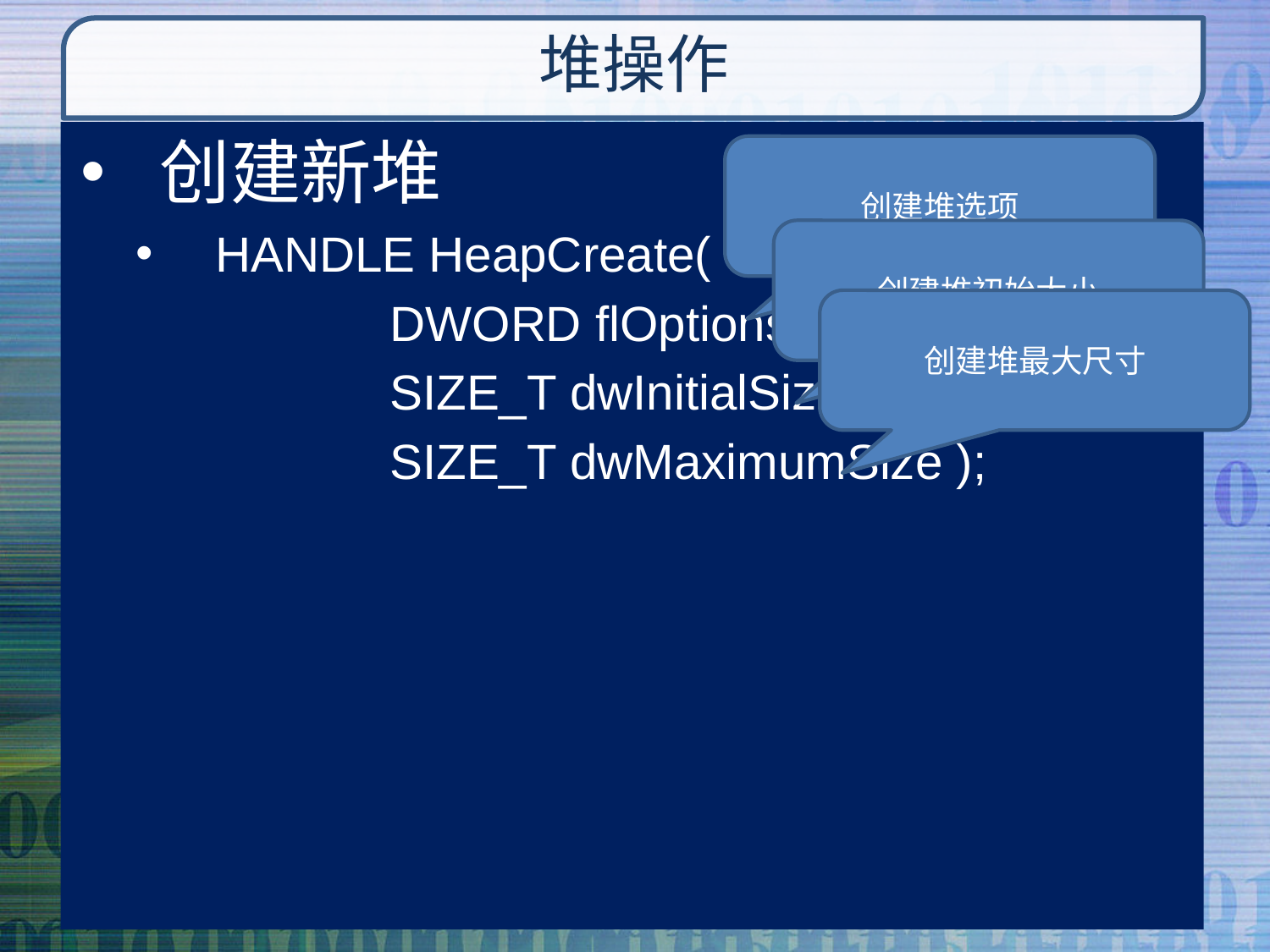

# 堆操作
创建新堆
HANDLE HeapCreate(
		DWORD flOptions,
		SIZE_T dwInitialSize,
		SIZE_T dwMaximumSize );
创建堆选项
创建堆初始大小
创建堆最大尺寸